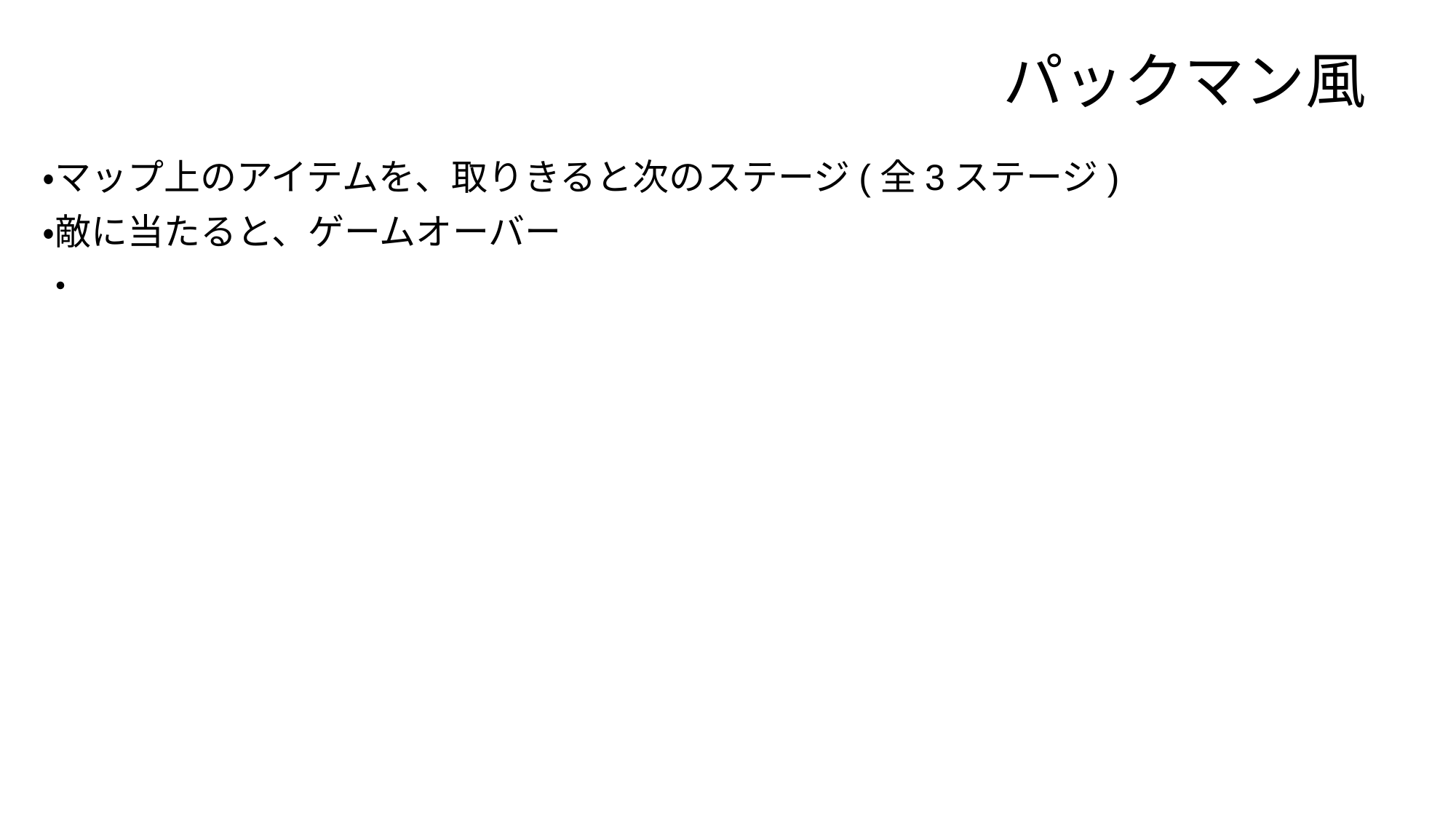

# パックマン風
・マップ上のアイテムを、取りきると次のステージ(全3ステージ)
・敵に当たると、ゲームオーバー
・